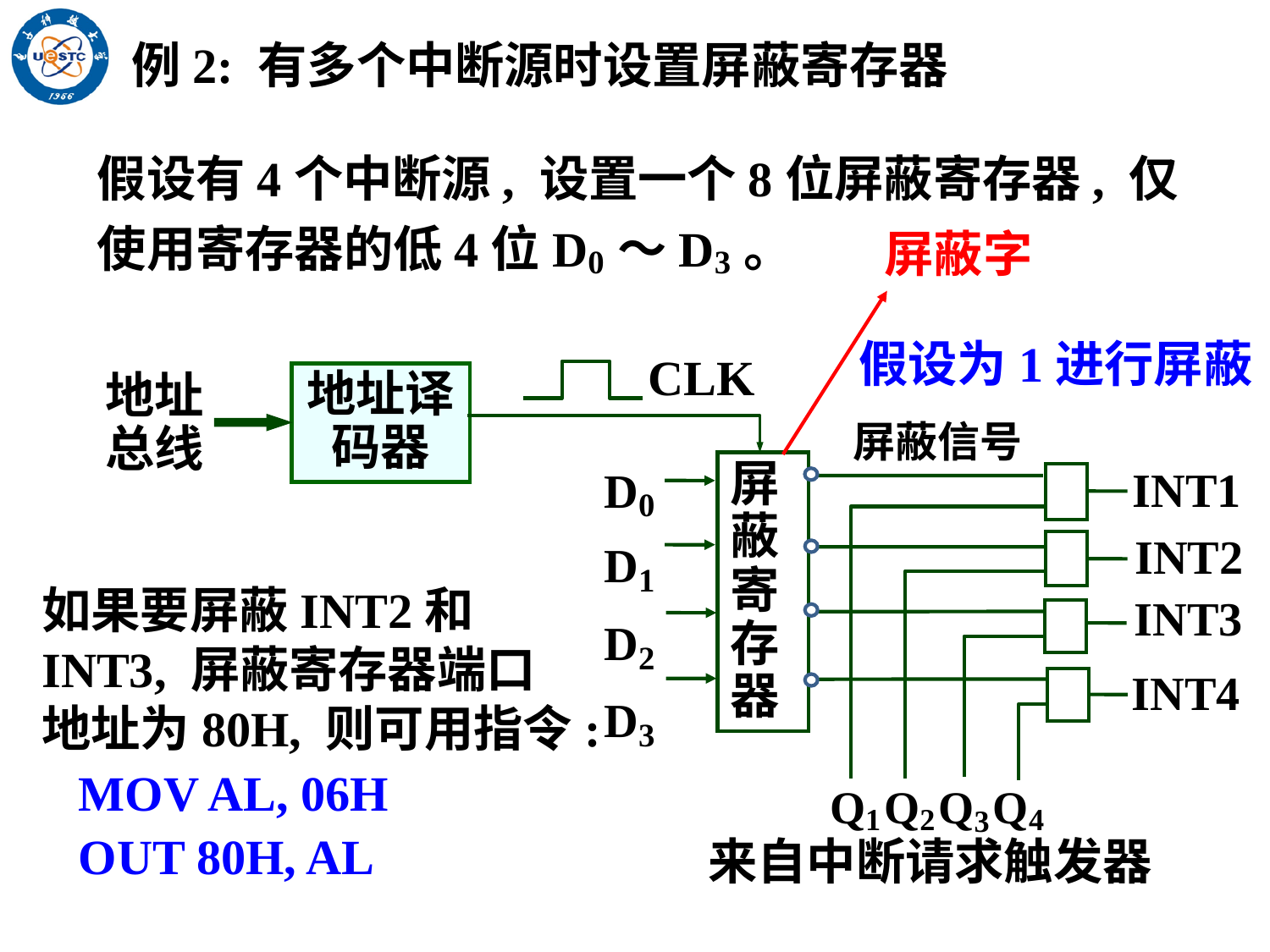

例2: 有多个中断源时设置屏蔽寄存器
假设有4个中断源, 设置一个8位屏蔽寄存器, 仅使用寄存器的低4位D0～D3。
屏蔽字
假设为1进行屏蔽
CLK

地址译码器
地址总线
屏蔽信号

D0
D1
D2
D3
屏
蔽
寄
存
器
INT1

INT2

INT3

INT4

Q1 Q2 Q3 Q4
来自中断请求触发器

如果要屏蔽INT2和INT3, 屏蔽寄存器端口地址为80H, 则可用指令:
   MOV AL, 06H
   OUT 80H, AL